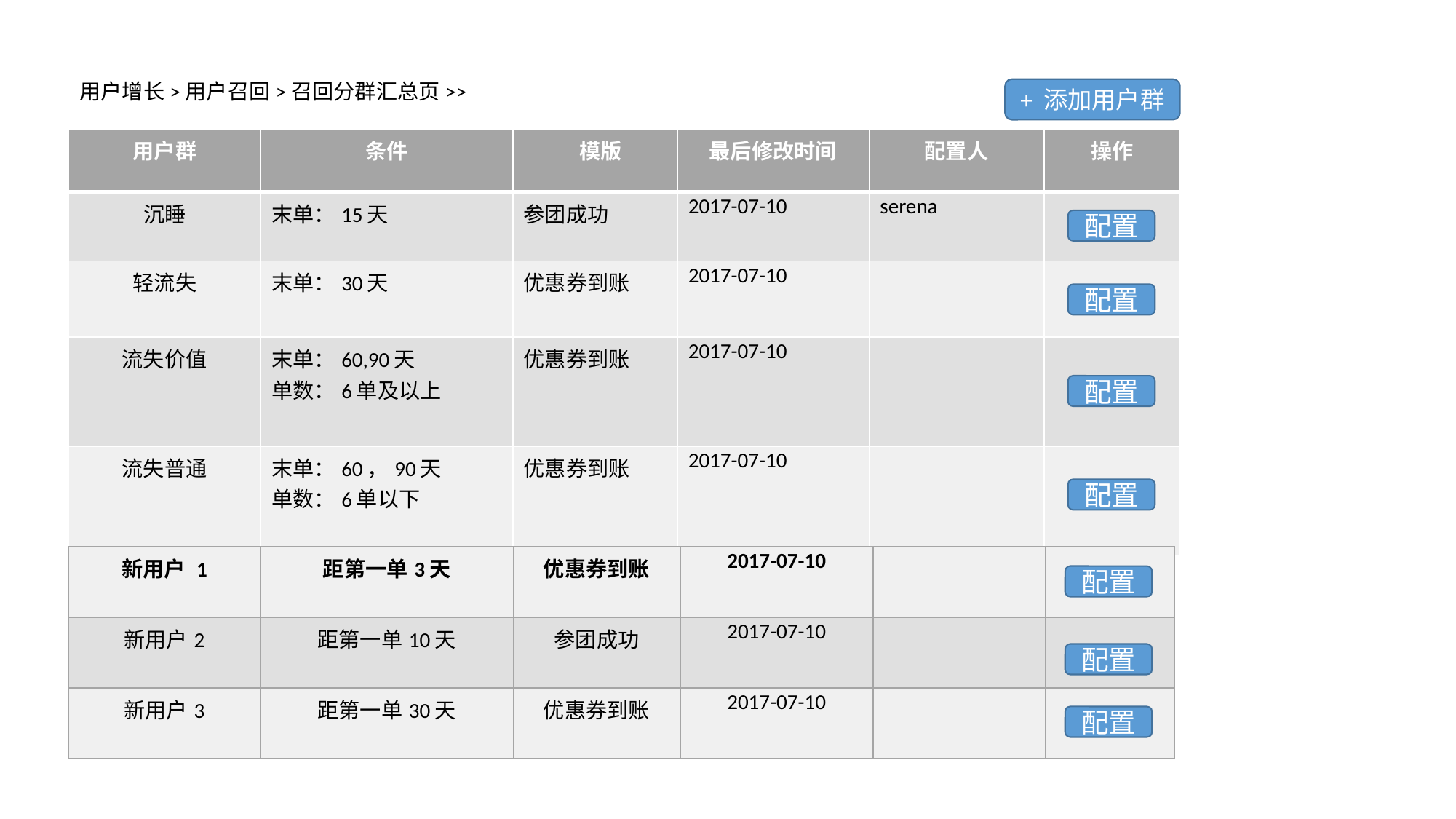

# 用户增长>用户召回>召回分群汇总页>>
+ 添加用户群
| 用户群 | 条件 | 模版 | 最后修改时间 | 配置人 | 操作 |
| --- | --- | --- | --- | --- | --- |
| 沉睡 | 末单：15天 | 参团成功 | 2017-07-10 | serena |  |
| 轻流失 | 末单：30天 | 优惠券到账 | 2017-07-10 |  |  |
| 流失价值 | 末单：60,90天 单数：6单及以上 | 优惠券到账 | 2017-07-10 |  |  |
| 流失普通 | 末单：60，90天 单数：6单以下 | 优惠券到账 | 2017-07-10 |  |  |
配置
配置
配置
配置
| 新用户 1 | 距第一单3天 | 优惠券到账 | 2017-07-10 |  |  |
| --- | --- | --- | --- | --- | --- |
| 新用户2 | 距第一单10天 | 参团成功 | 2017-07-10 |  |  |
| 新用户3 | 距第一单30天 | 优惠券到账 | 2017-07-10 |  |  |
配置
配置
配置
配置